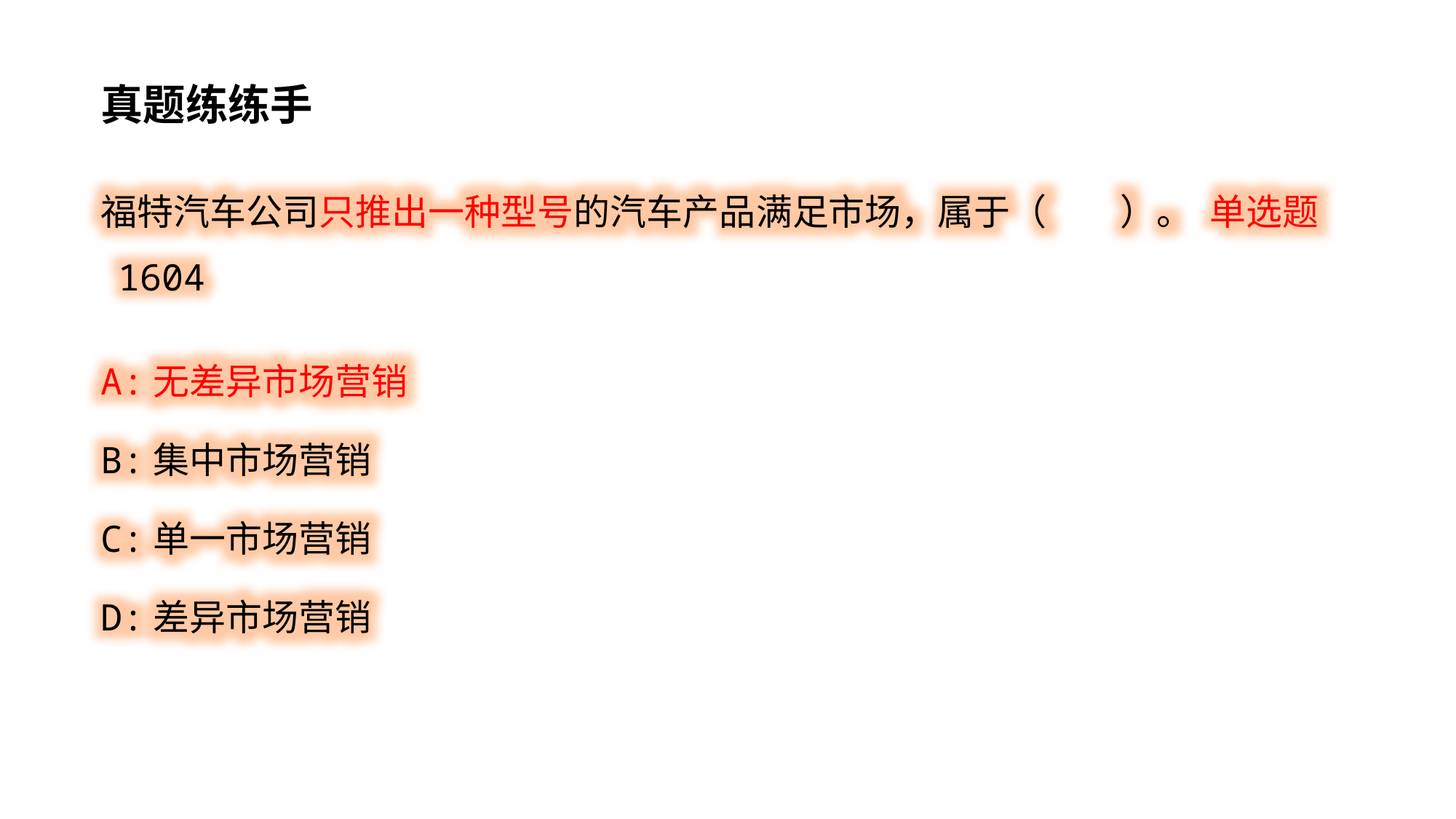

真题练练手
福特汽车公司只推出一种型号的汽车产品满足市场，属于（         ）。  单选题  1604

A:无差异市场营销

B:集中市场营销

C:单一市场营销

D:差异市场营销